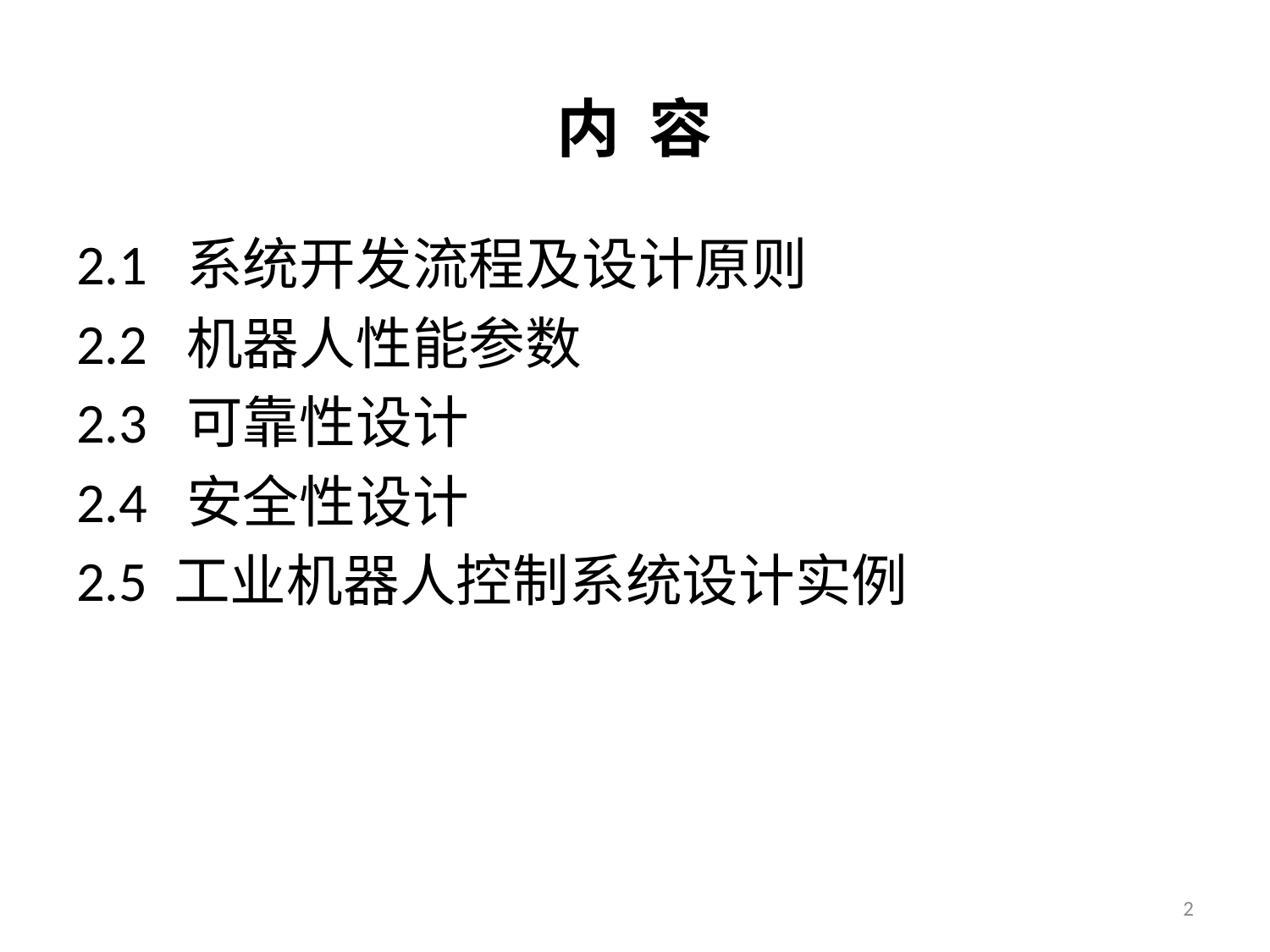

# 内  容
2.1  系统开发流程及设计原则
2.2  机器人性能参数
2.3  可靠性设计
2.4  安全性设计
2.5 工业机器人控制系统设计实例

2